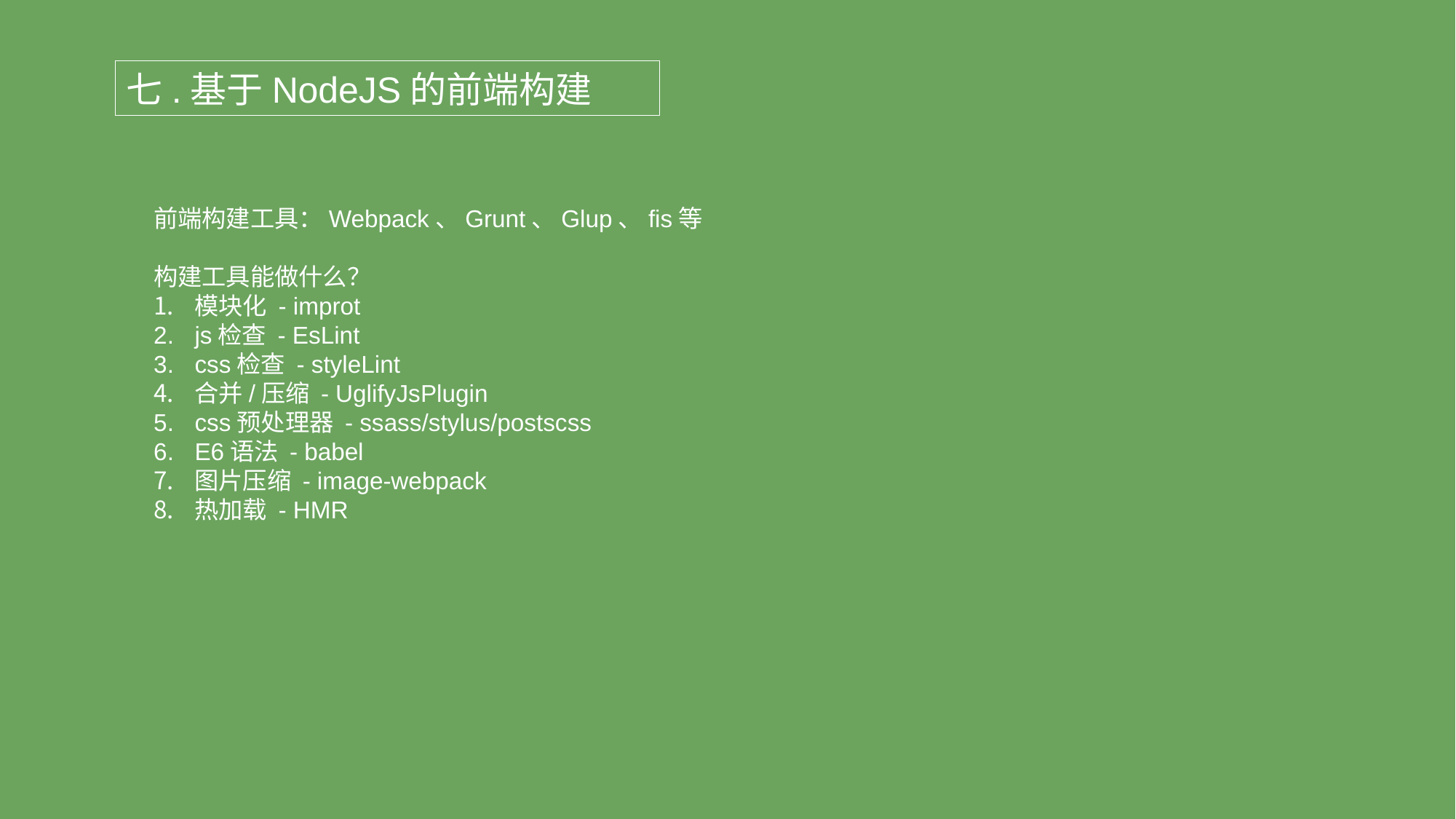

七.基于NodeJS的前端构建
前端构建工具：Webpack、Grunt、Glup、fis等
构建工具能做什么？
模块化 - improt
js检查 - EsLint
css检查 - styleLint
合并/压缩 - UglifyJsPlugin
css预处理器 - ssass/stylus/postscss
E6语法 - babel
图片压缩 - image-webpack
热加载 - HMR